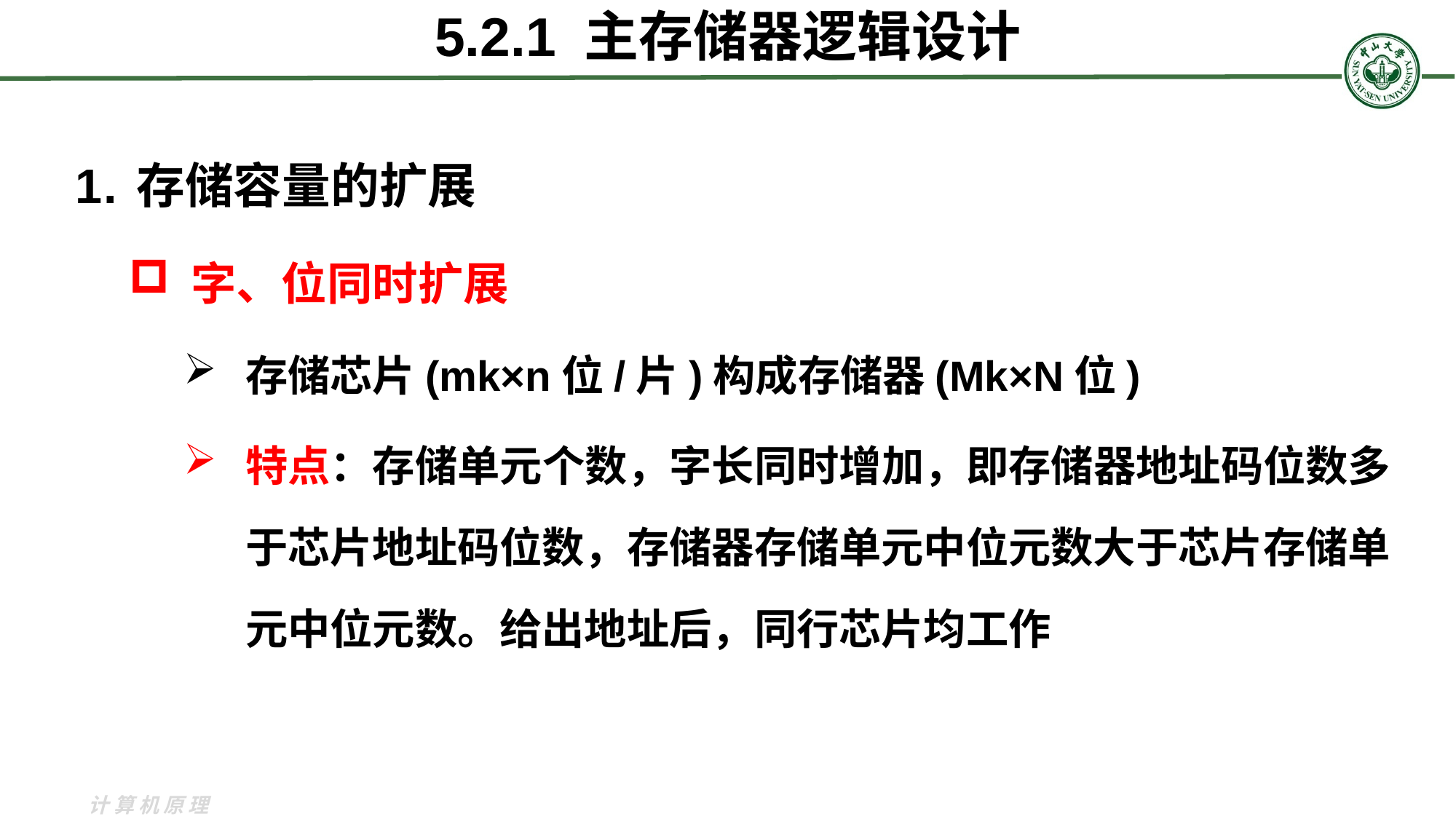

5.2.1 主存储器逻辑设计
存储容量的扩展
字、位同时扩展
存储芯片(mk×n位/片)构成存储器(Mk×N位)
特点：存储单元个数，字长同时增加，即存储器地址码位数多于芯片地址码位数，存储器存储单元中位元数大于芯片存储单元中位元数。给出地址后，同行芯片均工作